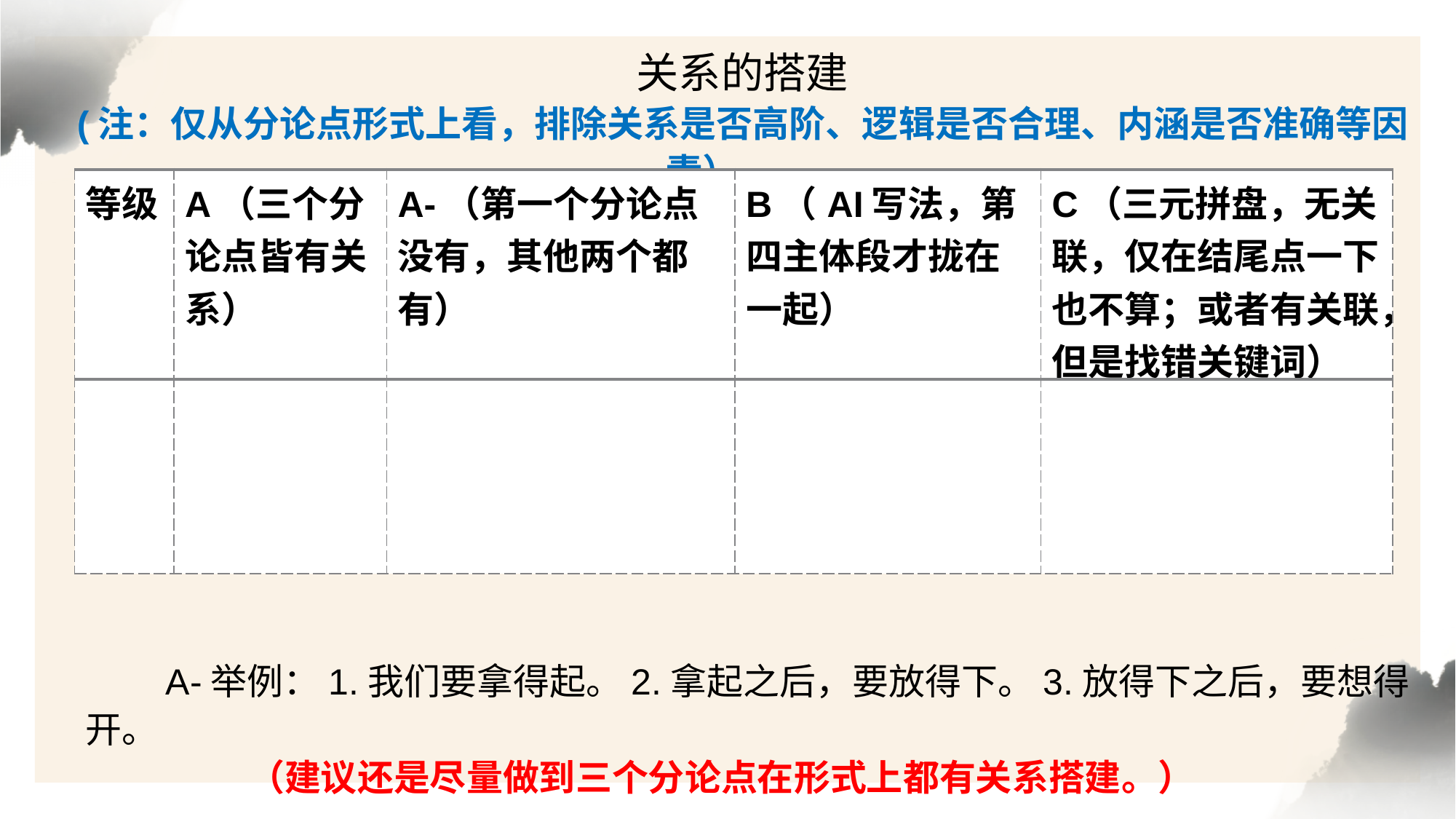

关系的搭建
(注：仅从分论点形式上看，排除关系是否高阶、逻辑是否合理、内涵是否准确等因素）

| 等级 | A（三个分论点皆有关系） | A-（第一个分论点没有，其他两个都有） | B（AI写法，第四主体段才拢在一起） | C（三元拼盘，无关联，仅在结尾点一下也不算；或者有关联，但是找错关键词） |
| --- | --- | --- | --- | --- |
|  |  |  |  |  |
A-举例：1.我们要拿得起。2.拿起之后，要放得下。3.放得下之后，要想得开。
         （建议还是尽量做到三个分论点在形式上都有关系搭建。）